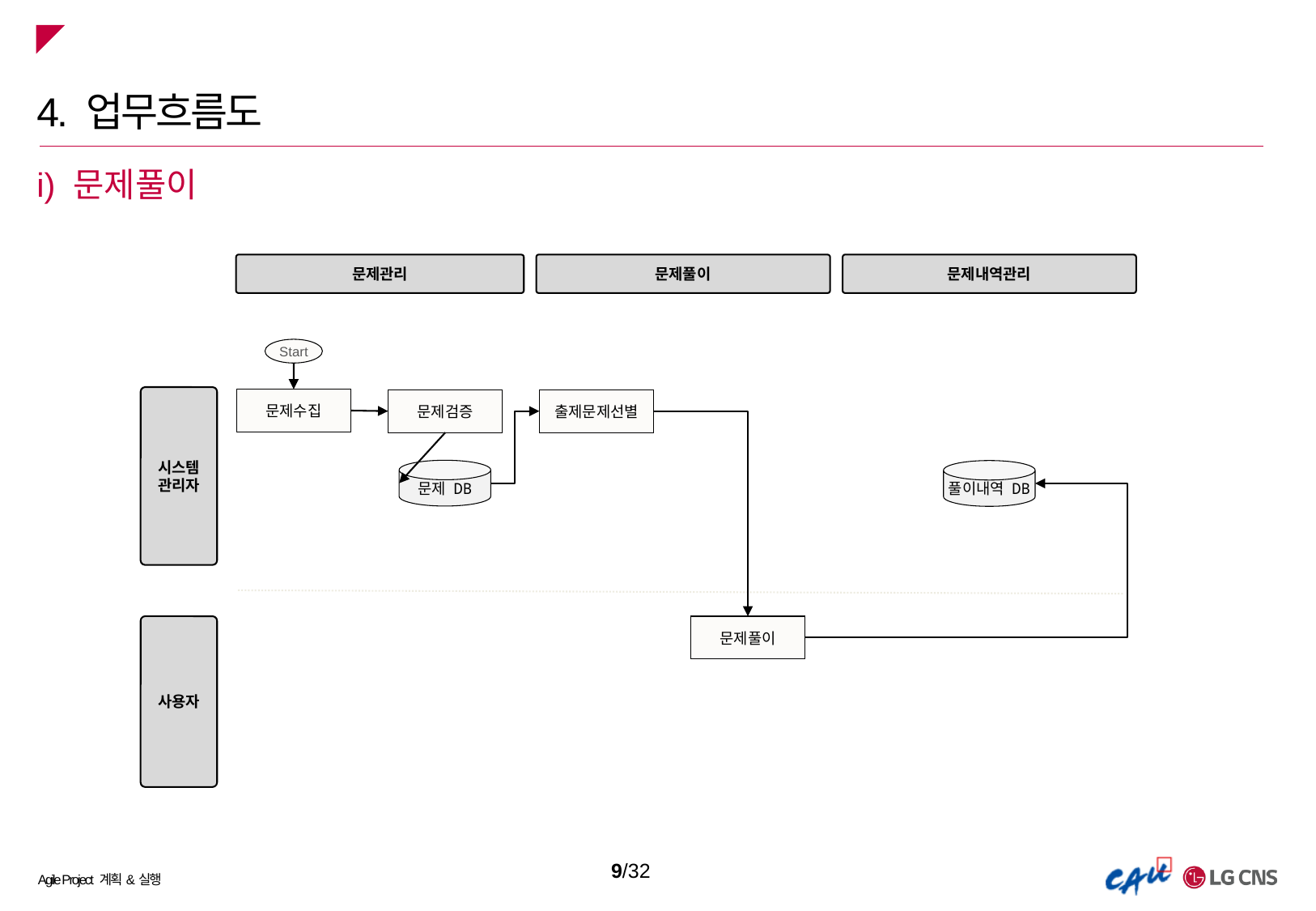

4. 업무흐름도
i) 문제풀이
문제관리
문제풀이
문제내역관리
Start
시스템
관리자
문제수집
문제검증
출제문제선별
문제 DB
풀이내역 DB

사용자
문제풀이